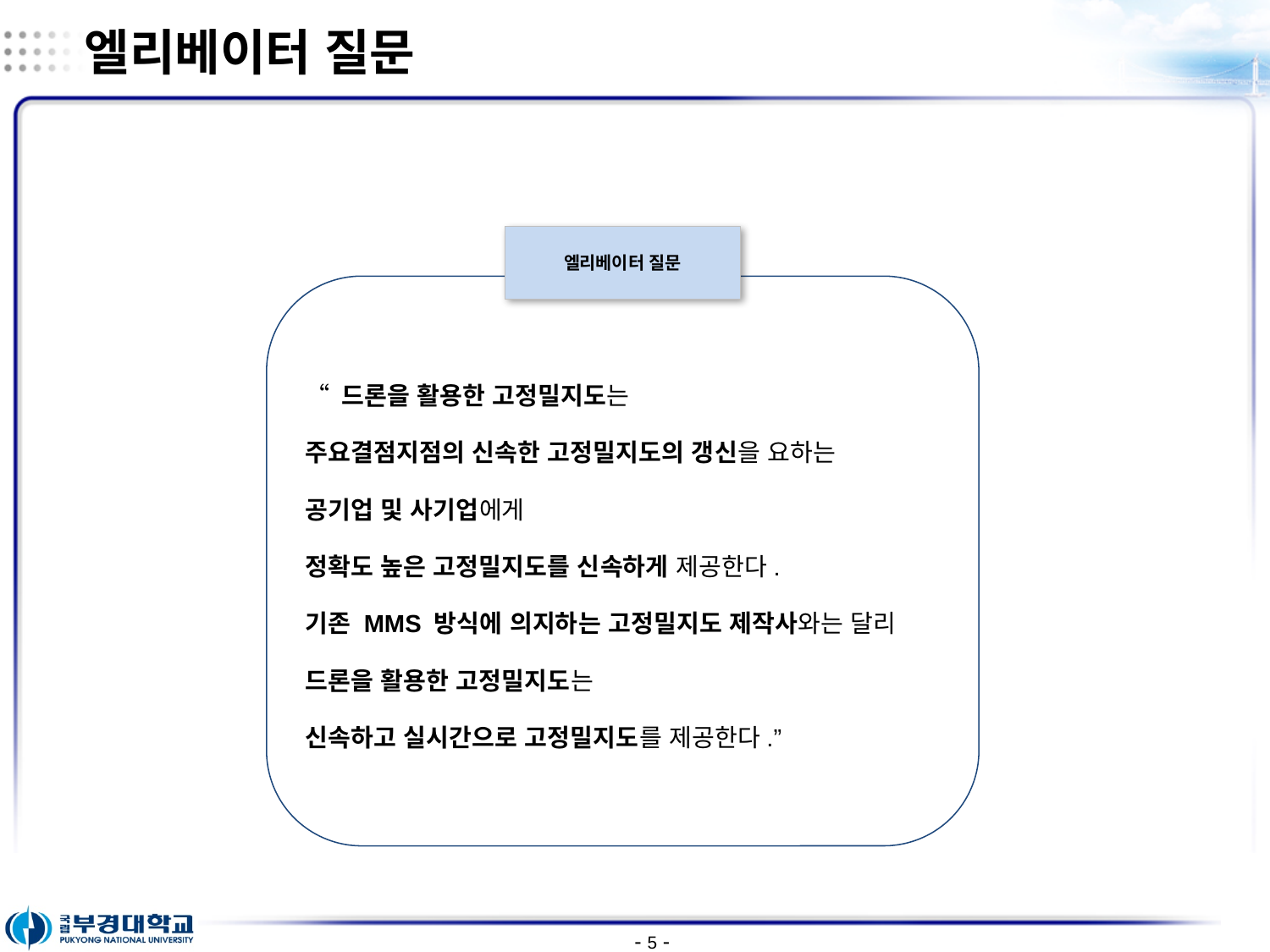

엘리베이터 질문
엘리베이터 질문

“ 드론을 활용한 고정밀지도는

주요결점지점의 신속한 고정밀지도의 갱신을 요하는

공기업 및 사기업에게

정확도 높은 고정밀지도를 신속하게 제공한다.

기존 MMS 방식에 의지하는 고정밀지도 제작사와는 달리

드론을 활용한 고정밀지도는

신속하고 실시간으로 고정밀지도를 제공한다.”